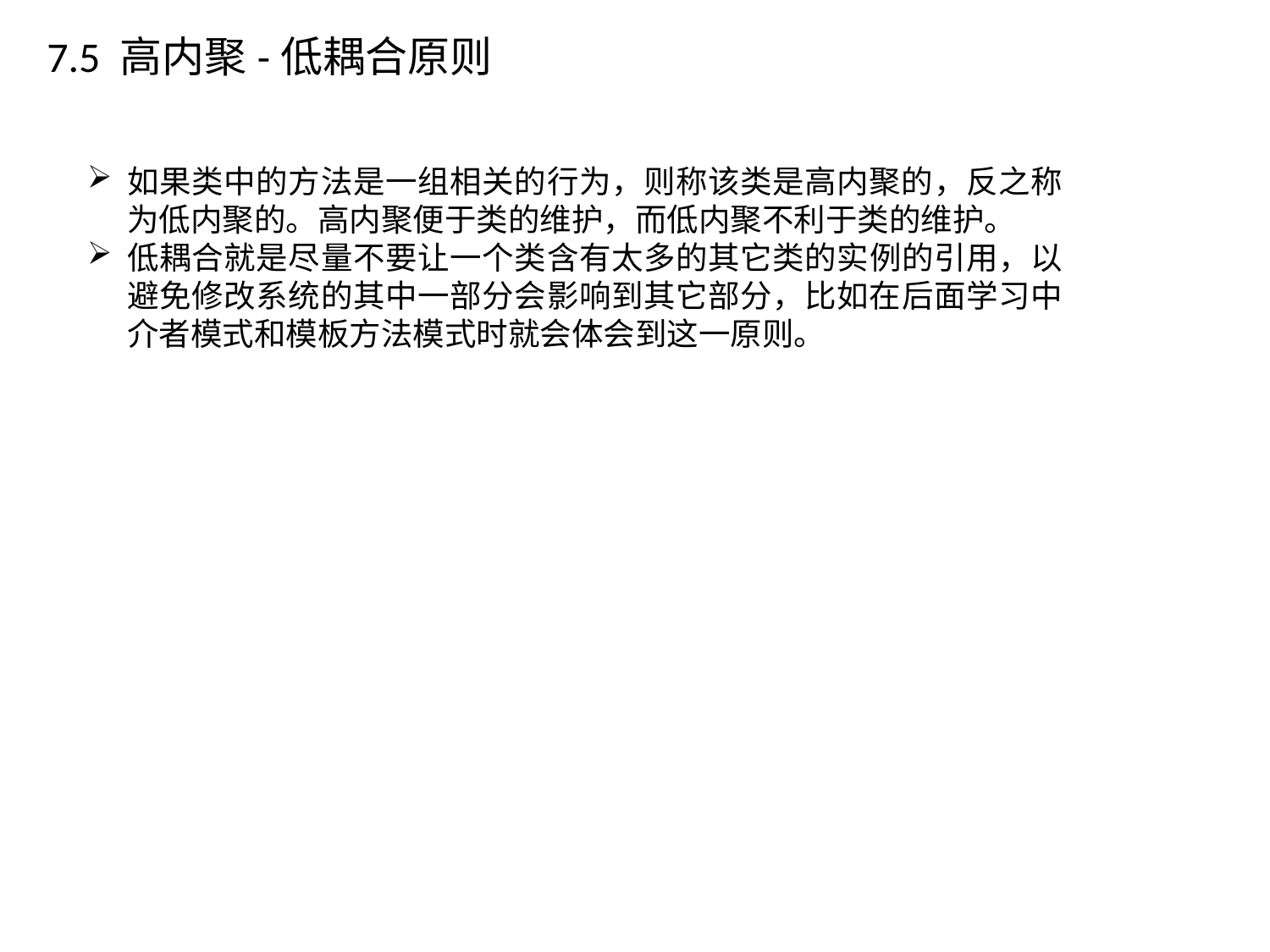

# 7.5 高内聚-低耦合原则
如果类中的方法是一组相关的行为，则称该类是高内聚的，反之称为低内聚的。高内聚便于类的维护，而低内聚不利于类的维护。
低耦合就是尽量不要让一个类含有太多的其它类的实例的引用，以避免修改系统的其中一部分会影响到其它部分，比如在后面学习中介者模式和模板方法模式时就会体会到这一原则。